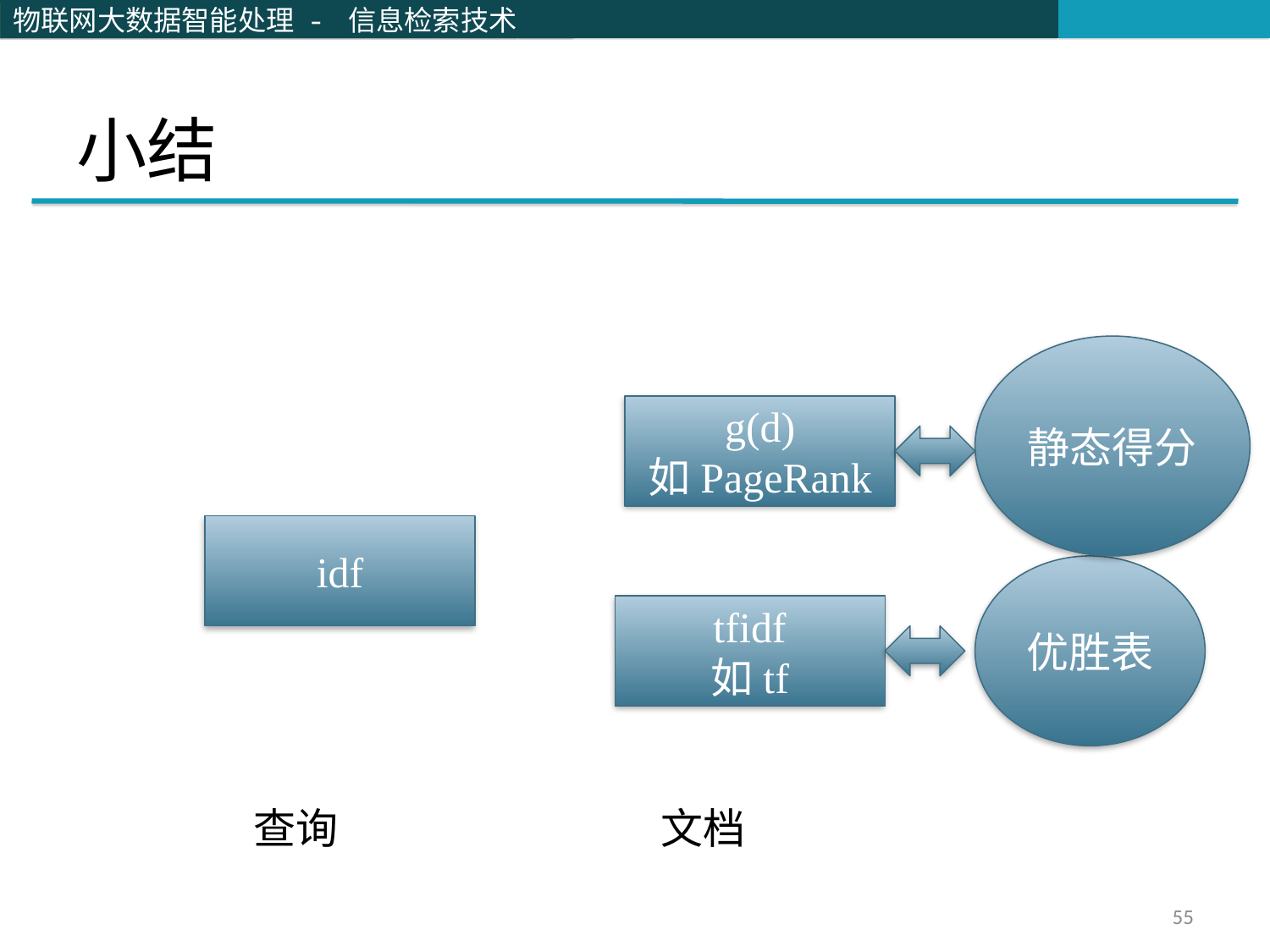

# 小结

静态得分
g(d)
如PageRank

idf
优胜表
tfidf
如tf

        查询                                  文档
55